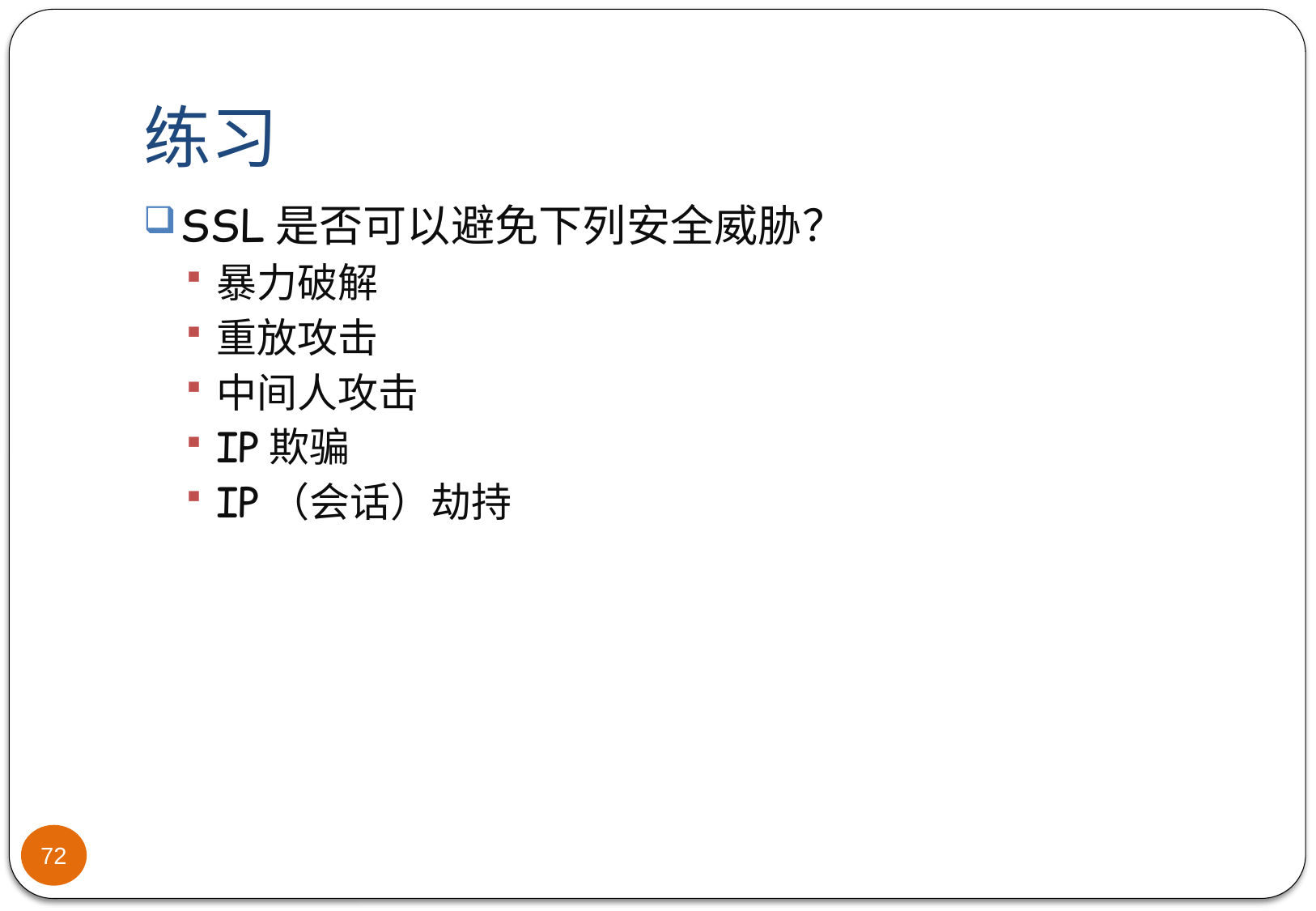

# 练习
SSL是否可以避免下列安全威胁？
暴力破解
重放攻击
中间人攻击
IP欺骗
IP（会话）劫持
72